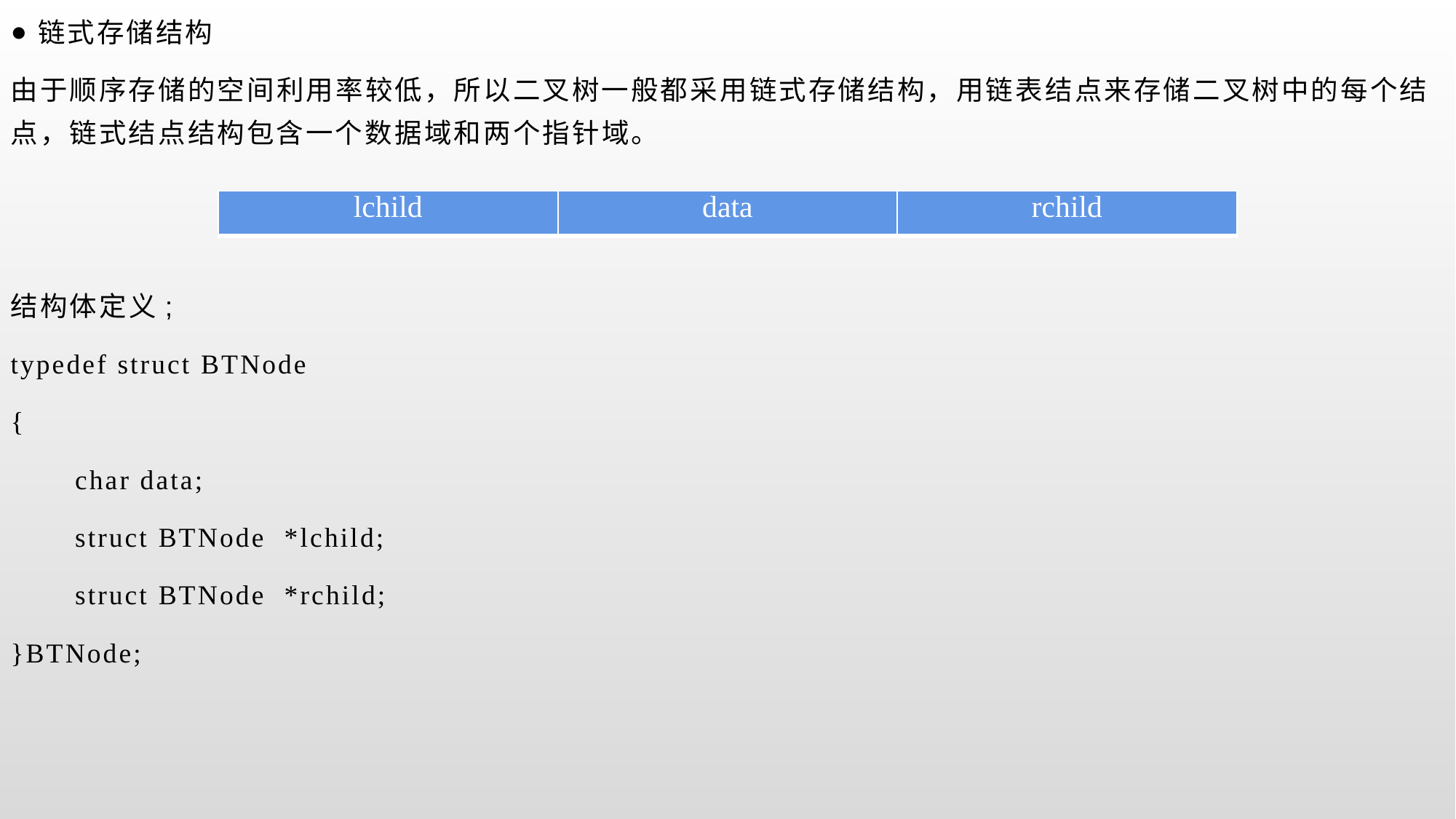

链式存储结构
由于顺序存储的空间利用率较低，所以二叉树一般都采用链式存储结构，用链表结点来存储二叉树中的每个结点，链式结点结构包含一个数据域和两个指针域。

结构体定义;
typedef struct BTNode
{
       char data;
       struct BTNode  *lchild;
       struct BTNode  *rchild;
}BTNode;
| lchild | data | rchild |
| --- | --- | --- |